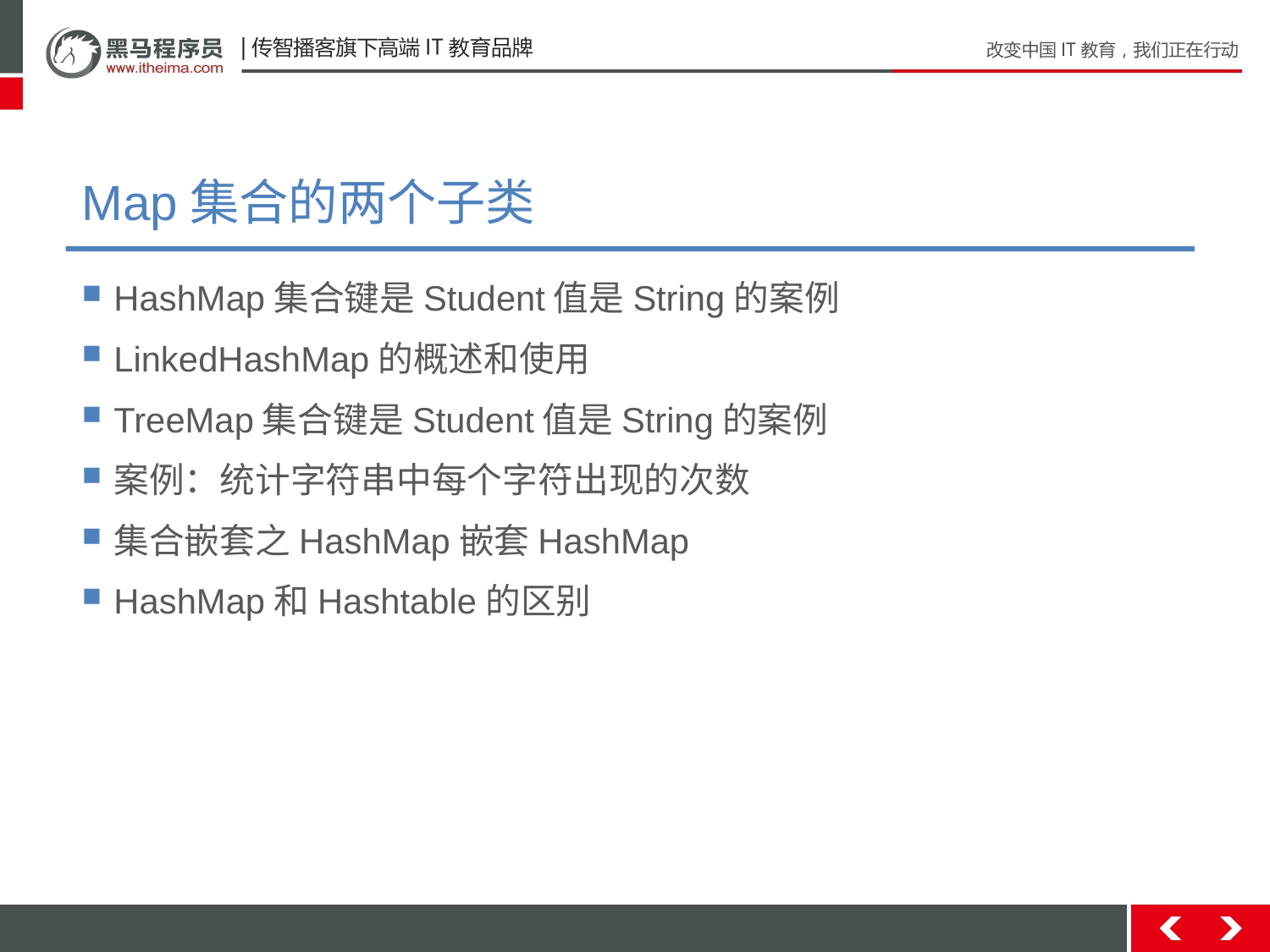

# Map集合的两个子类
HashMap集合键是Student值是String的案例
LinkedHashMap的概述和使用
TreeMap集合键是Student值是String的案例
案例：统计字符串中每个字符出现的次数
集合嵌套之HashMap嵌套HashMap
HashMap和Hashtable的区别